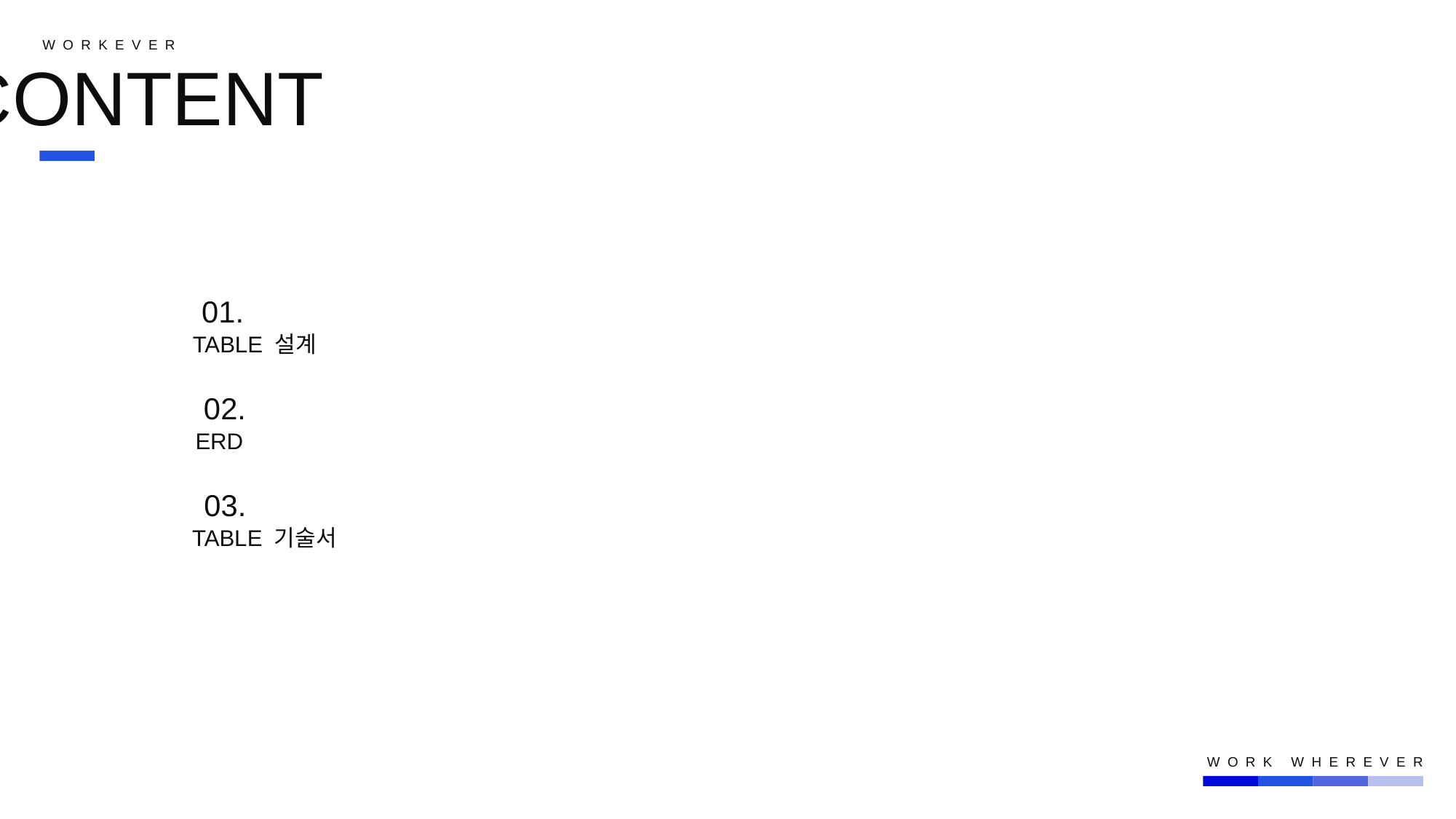

WORKEVER
CONTENT

01.
TABLE 설계
02.
ERD
03.
TABLE 기술서
WORK WHEREVER